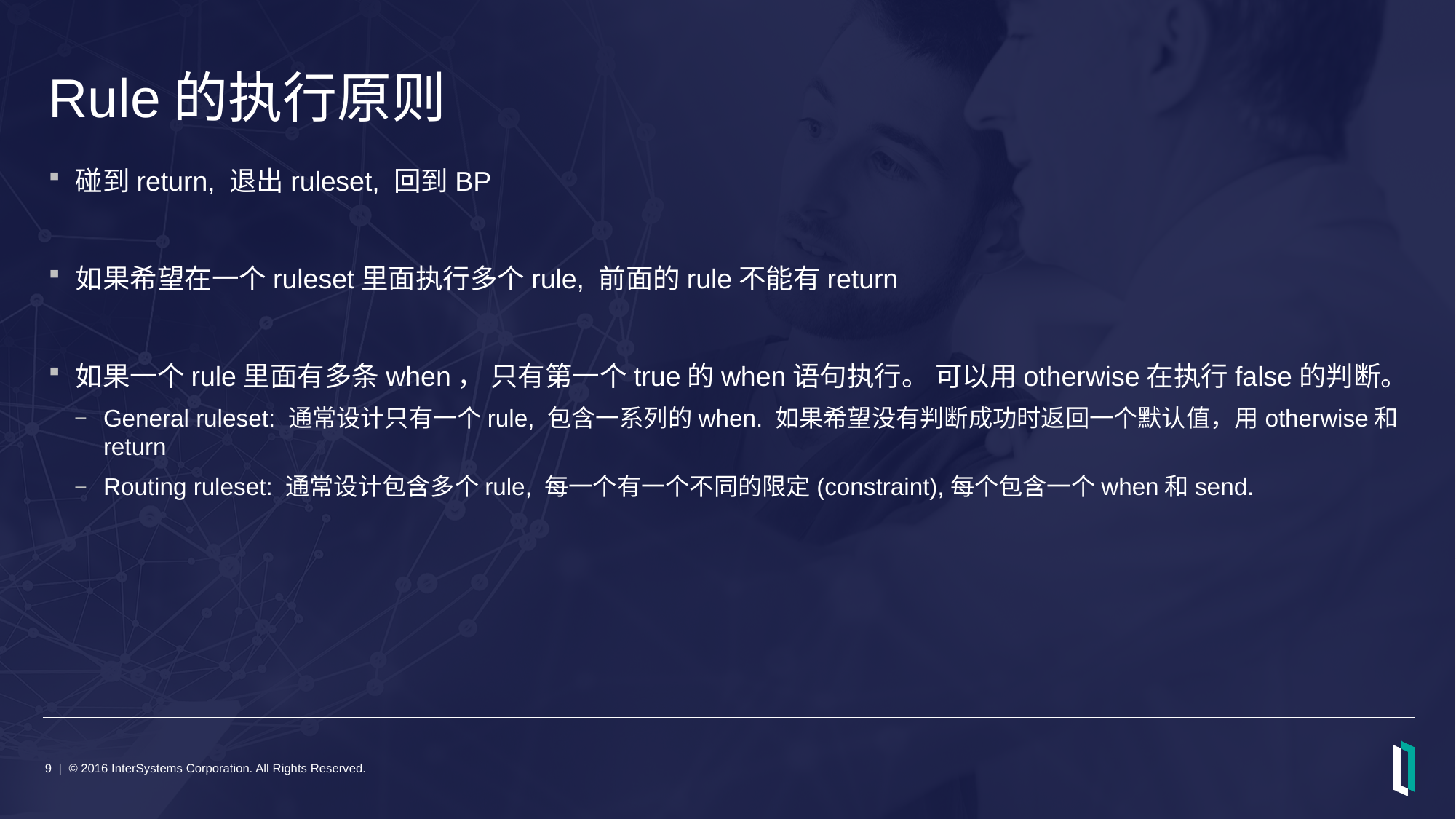

# Rule的执行原则
碰到return, 退出ruleset, 回到BP

如果希望在一个ruleset里面执行多个rule, 前面的rule不能有return

如果一个rule里面有多条when， 只有第一个true的when语句执行。 可以用otherwise在执行false的判断。
General ruleset: 通常设计只有一个rule, 包含一系列的when. 如果希望没有判断成功时返回一个默认值，用otherwise和return
Routing ruleset: 通常设计包含多个rule, 每一个有一个不同的限定(constraint),每个包含一个when和send.